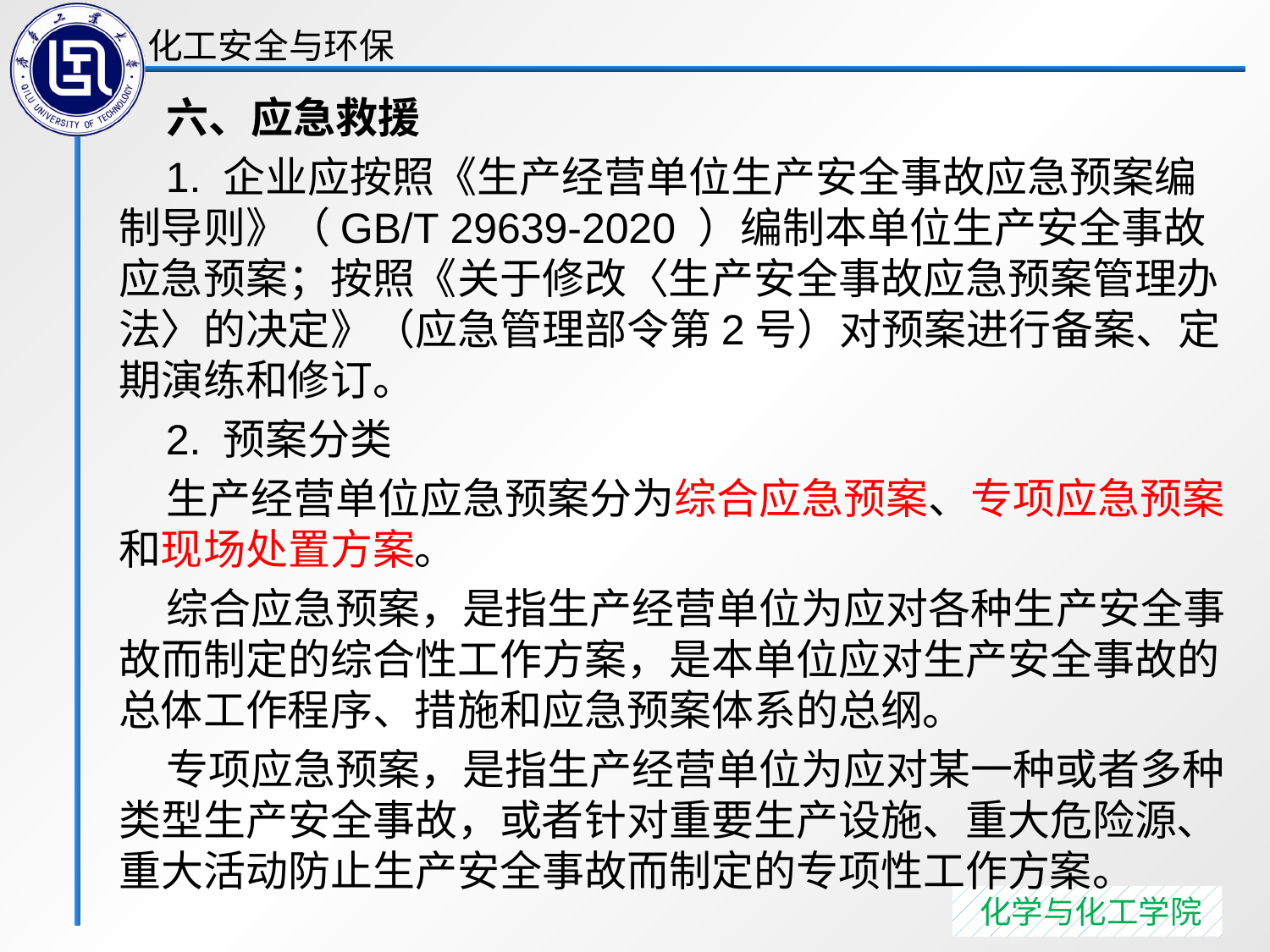

六、应急救援
    1. 企业应按照《生产经营单位生产安全事故应急预案编制导则》（GB/T 29639-2020 ）编制本单位生产安全事故应急预案；按照《关于修改〈生产安全事故应急预案管理办法〉的决定》（应急管理部令第2号）对预案进行备案、定期演练和修订。
    2. 预案分类
    生产经营单位应急预案分为综合应急预案、专项应急预案和现场处置方案。
    综合应急预案，是指生产经营单位为应对各种生产安全事故而制定的综合性工作方案，是本单位应对生产安全事故的总体工作程序、措施和应急预案体系的总纲。
    专项应急预案，是指生产经营单位为应对某一种或者多种类型生产安全事故，或者针对重要生产设施、重大危险源、重大活动防止生产安全事故而制定的专项性工作方案。